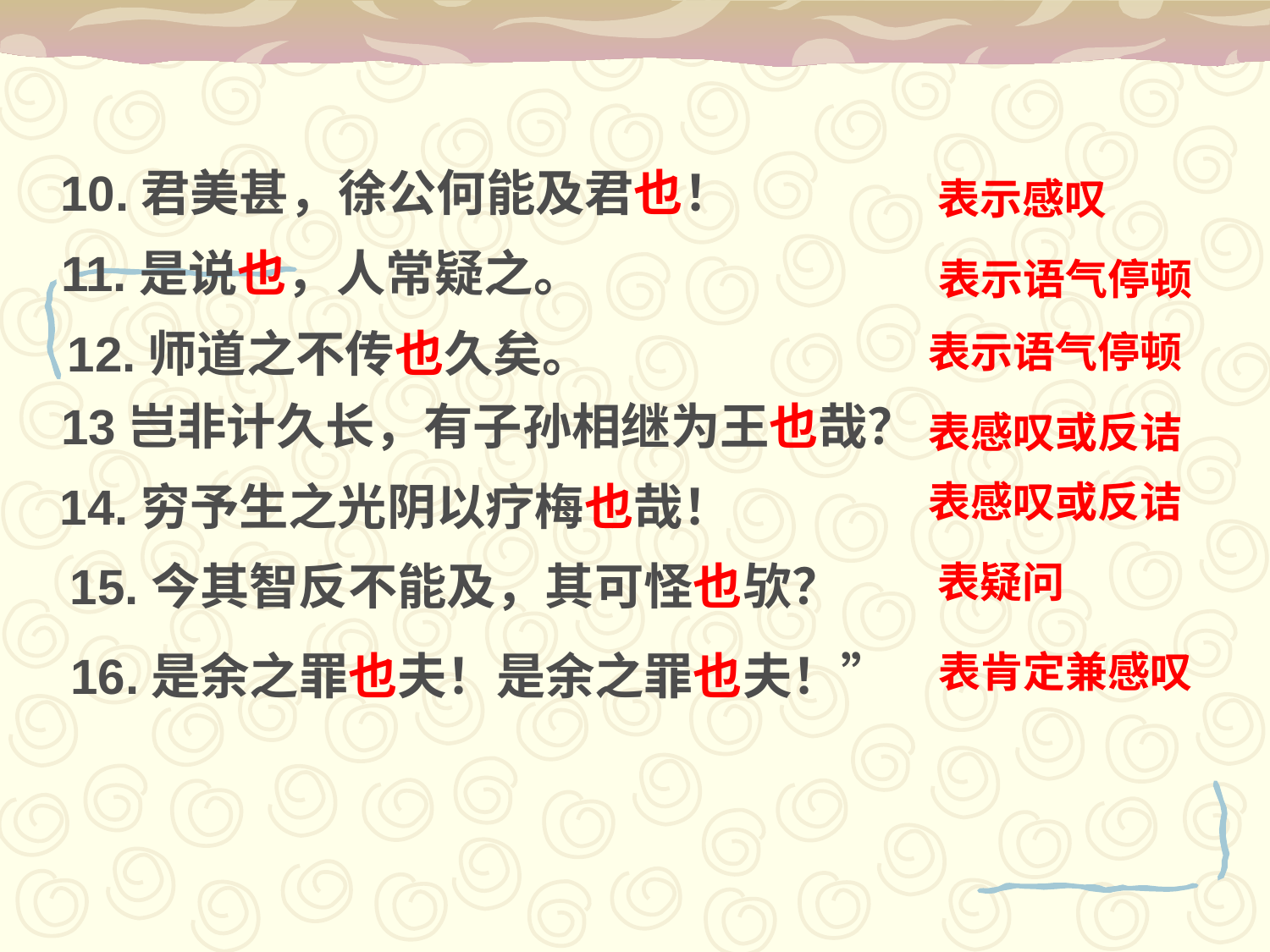

10.君美甚，徐公何能及君也！
表示感叹
11.是说也，人常疑之。
表示语气停顿
12.师道之不传也久矣。
表示语气停顿
13岂非计久长，有子孙相继为王也哉？
表感叹或反诘
14.穷予生之光阴以疗梅也哉！
表感叹或反诘
15.今其智反不能及，其可怪也欤？
表疑问
16.是余之罪也夫！是余之罪也夫！”
表肯定兼感叹